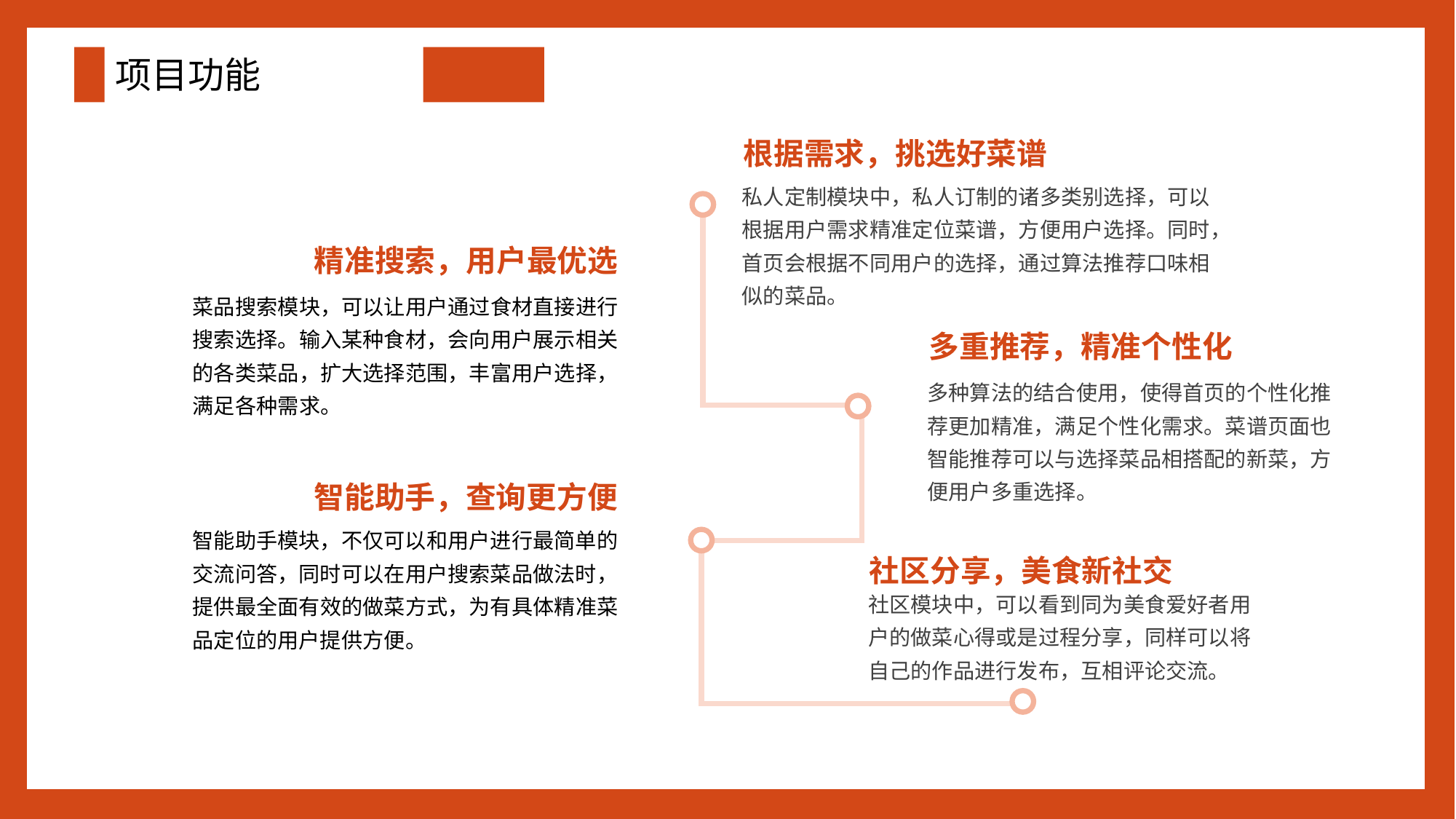

# 项目功能
根据需求，挑选好菜谱
私人定制模块中，私人订制的诸多类别选择，可以根据用户需求精准定位菜谱，方便用户选择。同时，首页会根据不同用户的选择，通过算法推荐口味相似的菜品。

精准搜索，用户最优选
菜品搜索模块，可以让用户通过食材直接进行搜索选择。输入某种食材，会向用户展示相关的各类菜品，扩大选择范围，丰富用户选择，满足各种需求。
多重推荐，精准个性化
多种算法的结合使用，使得首页的个性化推荐更加精准，满足个性化需求。菜谱页面也智能推荐可以与选择菜品相搭配的新菜，方便用户多重选择。

智能助手，查询更方便
智能助手模块，不仅可以和用户进行最简单的交流问答，同时可以在用户搜索菜品做法时，提供最全面有效的做菜方式，为有具体精准菜品定位的用户提供方便。

社区分享，美食新社交
社区模块中，可以看到同为美食爱好者用户的做菜心得或是过程分享，同样可以将自己的作品进行发布，互相评论交流。